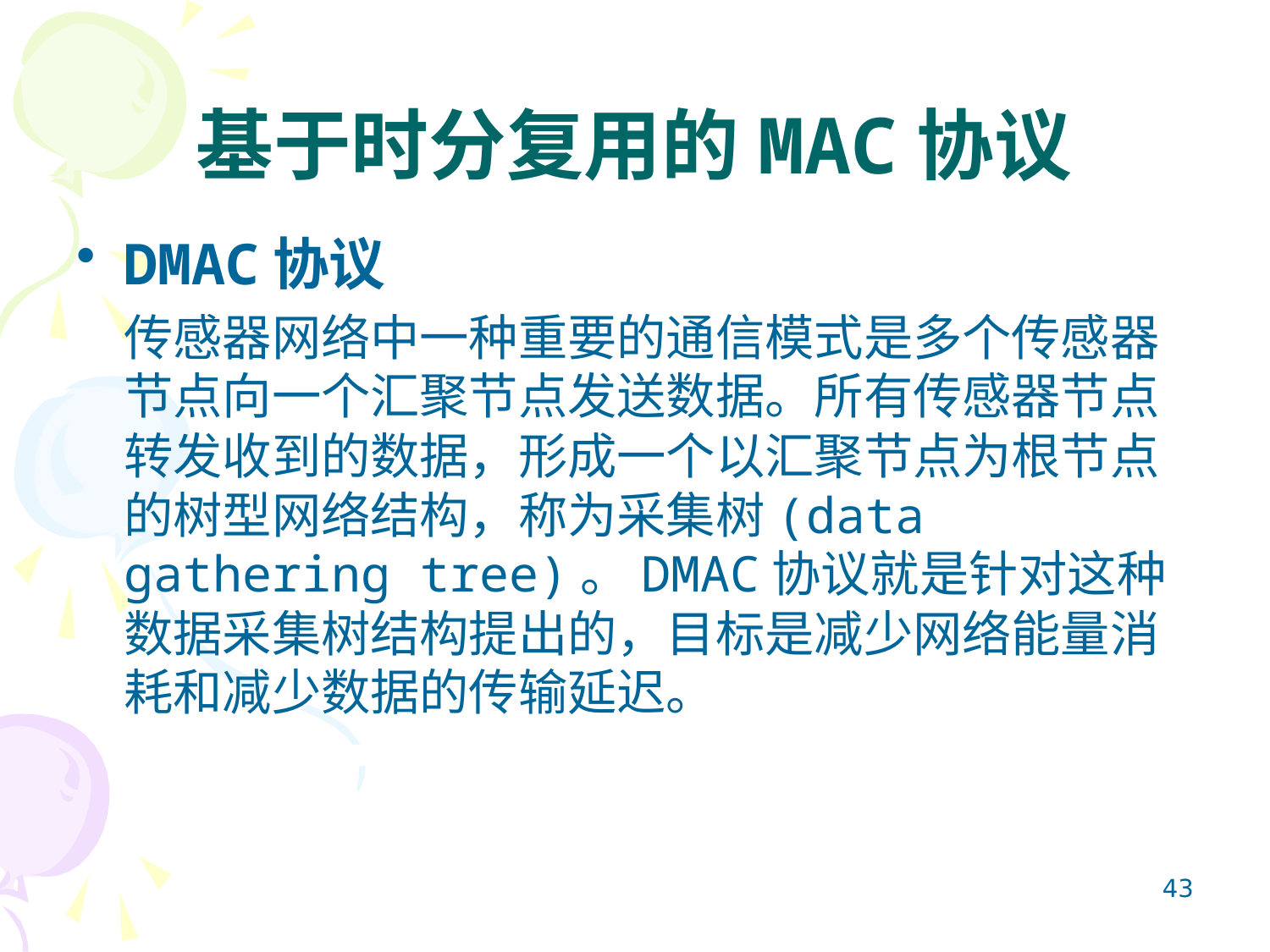

# 基于时分复用的MAC协议
DMAC协议
	传感器网络中一种重要的通信模式是多个传感器节点向一个汇聚节点发送数据。所有传感器节点转发收到的数据，形成一个以汇聚节点为根节点的树型网络结构，称为采集树(data gathering tree)。DMAC协议就是针对这种数据采集树结构提出的，目标是减少网络能量消耗和减少数据的传输延迟。

43